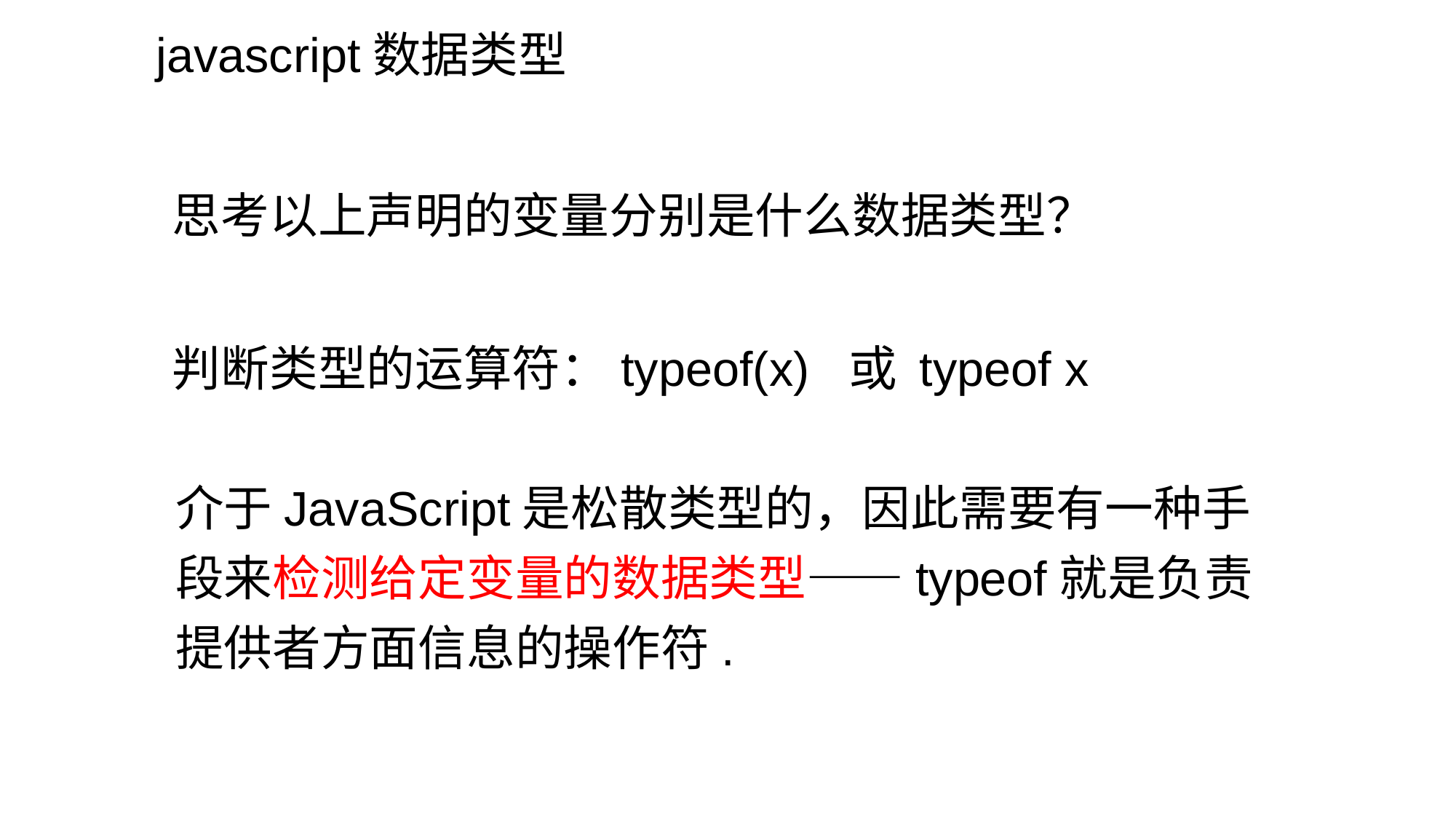

javascript数据类型
思考以上声明的变量分别是什么数据类型？

判断类型的运算符：typeof(x)  或 typeof x
介于JavaScript是松散类型的，因此需要有一种手段来检测给定变量的数据类型——typeof就是负责提供者方面信息的操作符.